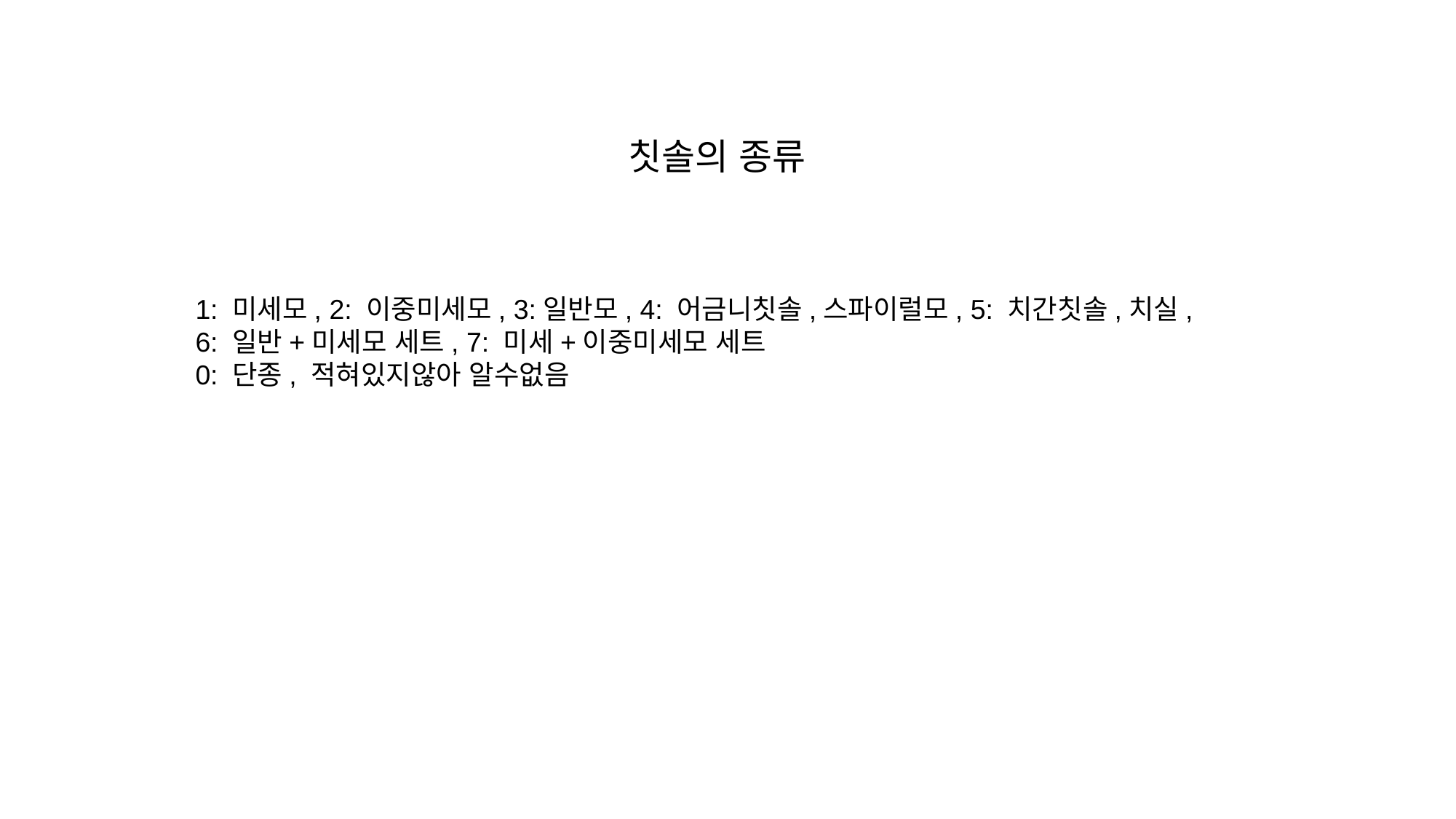

칫솔의 종류
1: 미세모, 2: 이중미세모, 3:일반모, 4: 어금니칫솔,스파이럴모, 5: 치간칫솔,치실, 6: 일반+미세모 세트, 7: 미세+이중미세모 세트
0: 단종, 적혀있지않아 알수없음